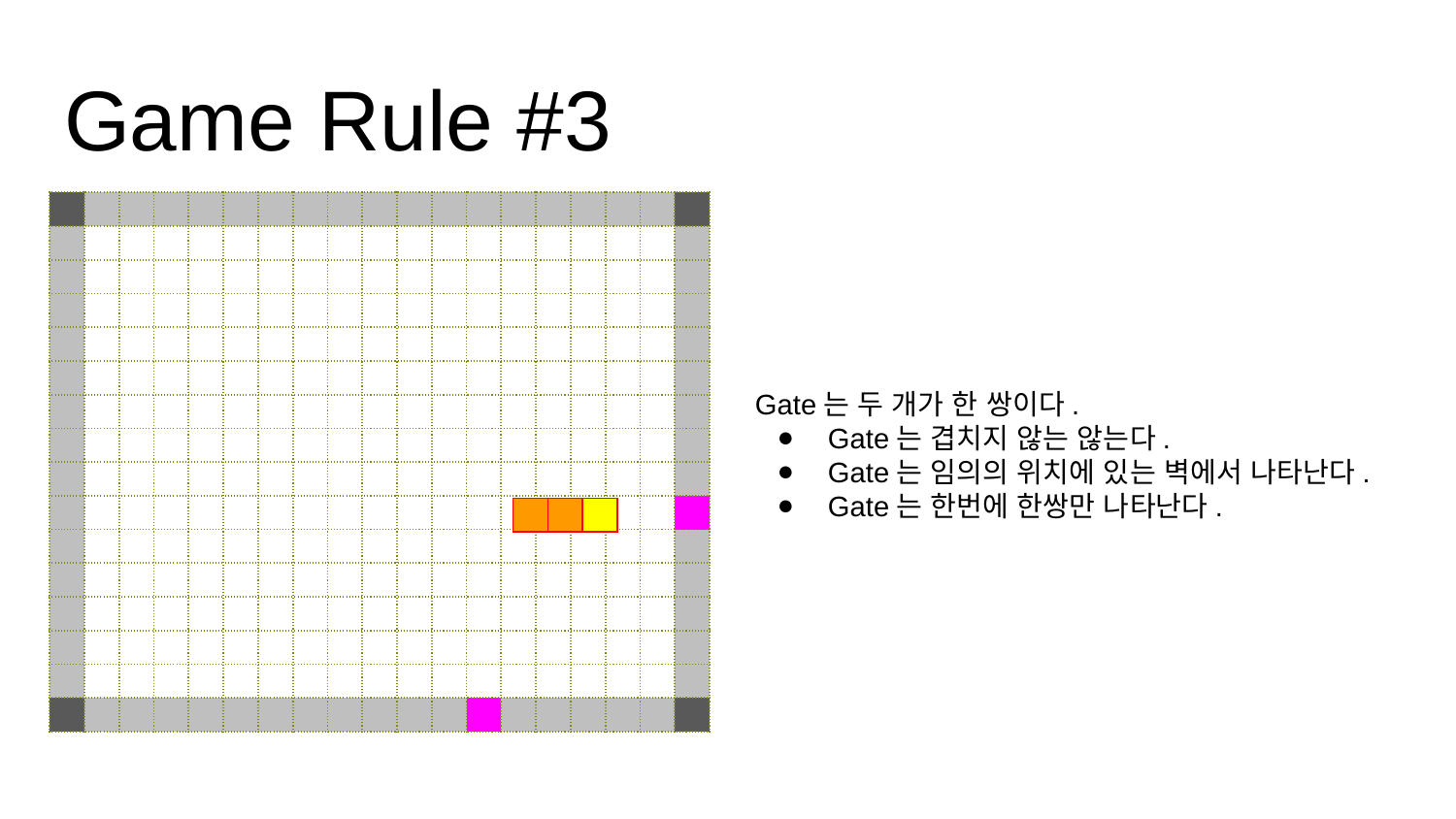

# Game Rule #3
|  |  |  |  |  |  |  |  |  |  |  |  |  |  |  |  |  |  |  |
| --- | --- | --- | --- | --- | --- | --- | --- | --- | --- | --- | --- | --- | --- | --- | --- | --- | --- | --- |
|  |  |  |  |  |  |  |  |  |  |  |  |  |  |  |  |  |  |  |
|  |  |  |  |  |  |  |  |  |  |  |  |  |  |  |  |  |  |  |
|  |  |  |  |  |  |  |  |  |  |  |  |  |  |  |  |  |  |  |
|  |  |  |  |  |  |  |  |  |  |  |  |  |  |  |  |  |  |  |
|  |  |  |  |  |  |  |  |  |  |  |  |  |  |  |  |  |  |  |
|  |  |  |  |  |  |  |  |  |  |  |  |  |  |  |  |  |  |  |
|  |  |  |  |  |  |  |  |  |  |  |  |  |  |  |  |  |  |  |
|  |  |  |  |  |  |  |  |  |  |  |  |  |  |  |  |  |  |  |
|  |  |  |  |  |  |  |  |  |  |  |  |  |  |  |  |  |  |  |
|  |  |  |  |  |  |  |  |  |  |  |  |  |  |  |  |  |  |  |
|  |  |  |  |  |  |  |  |  |  |  |  |  |  |  |  |  |  |  |
|  |  |  |  |  |  |  |  |  |  |  |  |  |  |  |  |  |  |  |
|  |  |  |  |  |  |  |  |  |  |  |  |  |  |  |  |  |  |  |
|  |  |  |  |  |  |  |  |  |  |  |  |  |  |  |  |  |  |  |
|  |  |  |  |  |  |  |  |  |  |  |  |  |  |  |  |  |  |  |
Gate는 두 개가 한 쌍이다.
Gate는 겹치지 않는 않는다.
Gate는 임의의 위치에 있는 벽에서 나타난다.
Gate는 한번에 한쌍만 나타난다.
|  |  |  |
| --- | --- | --- |